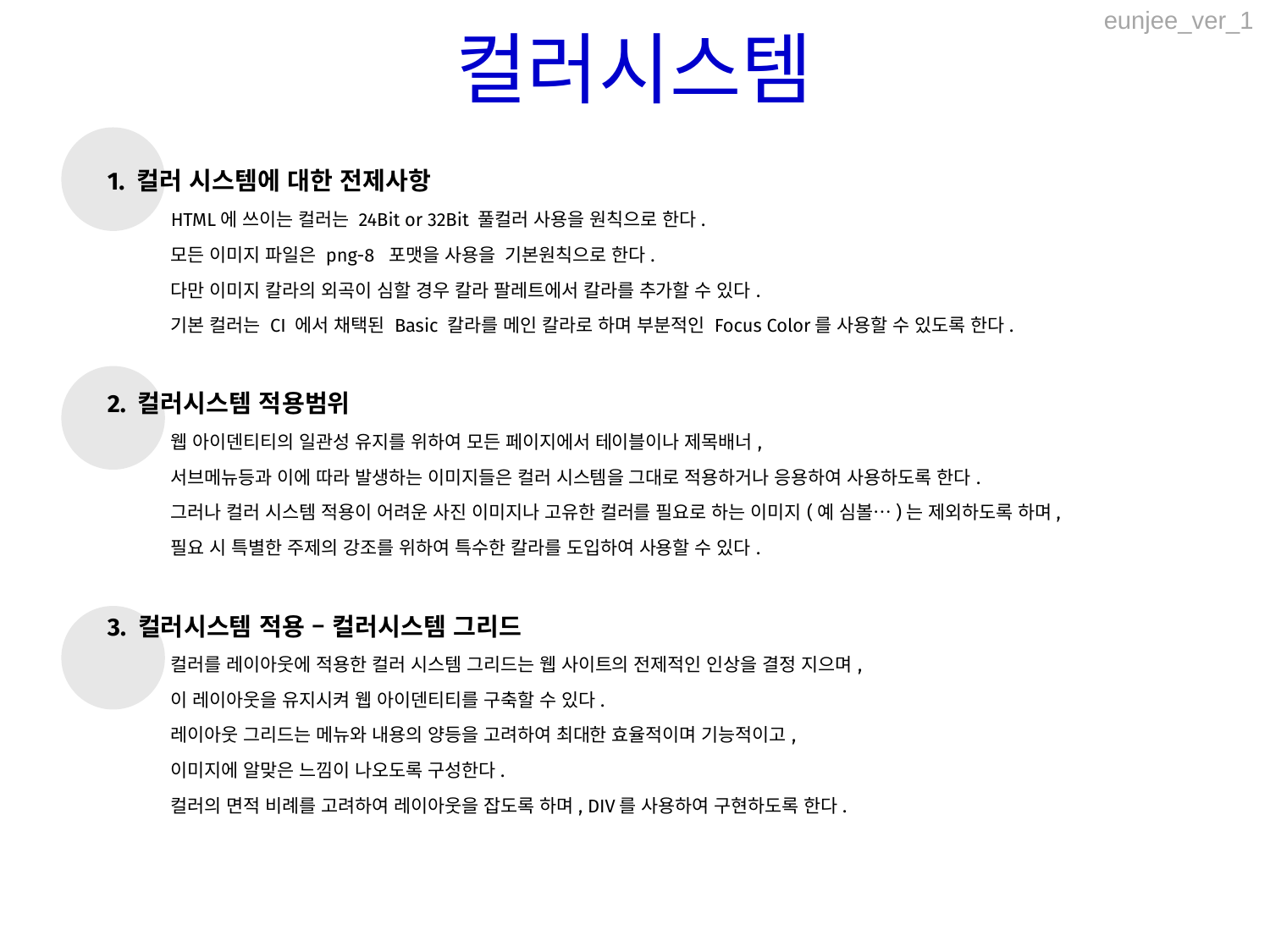

eunjee_ver_1
컬러시스템

1. 컬러 시스템에 대한 전제사항
	HTML에 쓰이는 컬러는 24Bit or 32Bit 풀컬러 사용을 원칙으로 한다.
	모든 이미지 파일은 png-8  포맷을 사용을  기본원칙으로 한다.
	다만 이미지 칼라의 외곡이 심할 경우 칼라 팔레트에서 칼라를 추가할 수 있다.
	기본 컬러는 CI 에서 채택된 Basic 칼라를 메인 칼라로 하며 부분적인 Focus Color를 사용할 수 있도록 한다.

2. 컬러시스템 적용범위
	웹 아이덴티티의 일관성 유지를 위하여 모든 페이지에서 테이블이나 제목배너,
	서브메뉴등과 이에 따라 발생하는 이미지들은 컬러 시스템을 그대로 적용하거나 응용하여 사용하도록 한다.
	그러나 컬러 시스템 적용이 어려운 사진 이미지나 고유한 컬러를 필요로 하는 이미지(예 심볼…)는 제외하도록 하며,
	필요 시 특별한 주제의 강조를 위하여 특수한 칼라를 도입하여 사용할 수 있다.

3. 컬러시스템 적용 – 컬러시스템 그리드
	컬러를 레이아웃에 적용한 컬러 시스템 그리드는 웹 사이트의 전제적인 인상을 결정 지으며,
	이 레이아웃을 유지시켜 웹 아이덴티티를 구축할 수 있다.
	레이아웃 그리드는 메뉴와 내용의 양등을 고려하여 최대한 효율적이며 기능적이고,
	이미지에 알맞은 느낌이 나오도록 구성한다.
	컬러의 면적 비례를 고려하여 레이아웃을 잡도록 하며, DIV를 사용하여 구현하도록 한다.